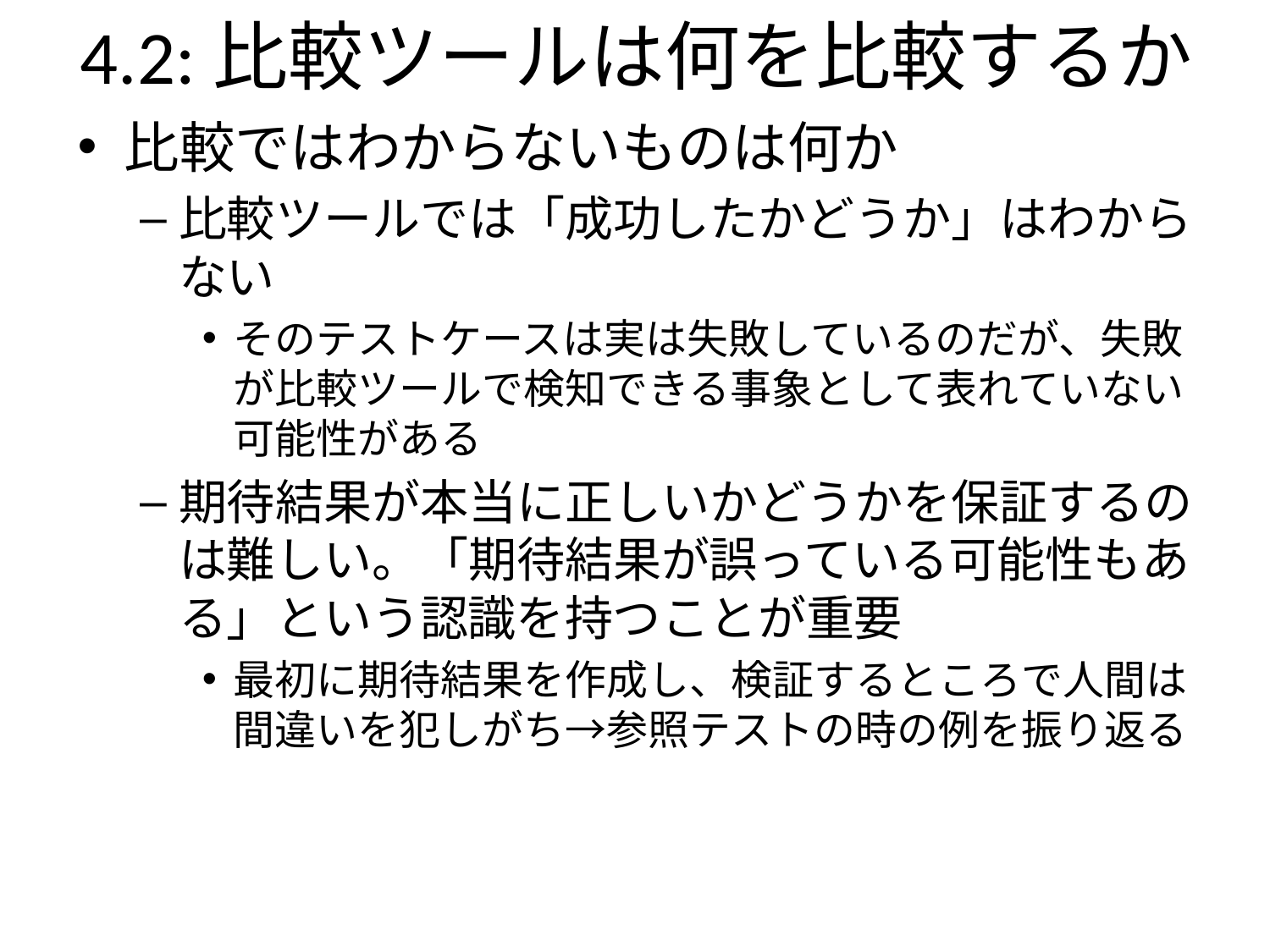

4.2:比較ツールは何を比較するか
比較ではわからないものは何か
比較ツールでは「成功したかどうか」はわからない
そのテストケースは実は失敗しているのだが、失敗が比較ツールで検知できる事象として表れていない可能性がある
期待結果が本当に正しいかどうかを保証するのは難しい。「期待結果が誤っている可能性もある」という認識を持つことが重要
最初に期待結果を作成し、検証するところで人間は間違いを犯しがち→参照テストの時の例を振り返る